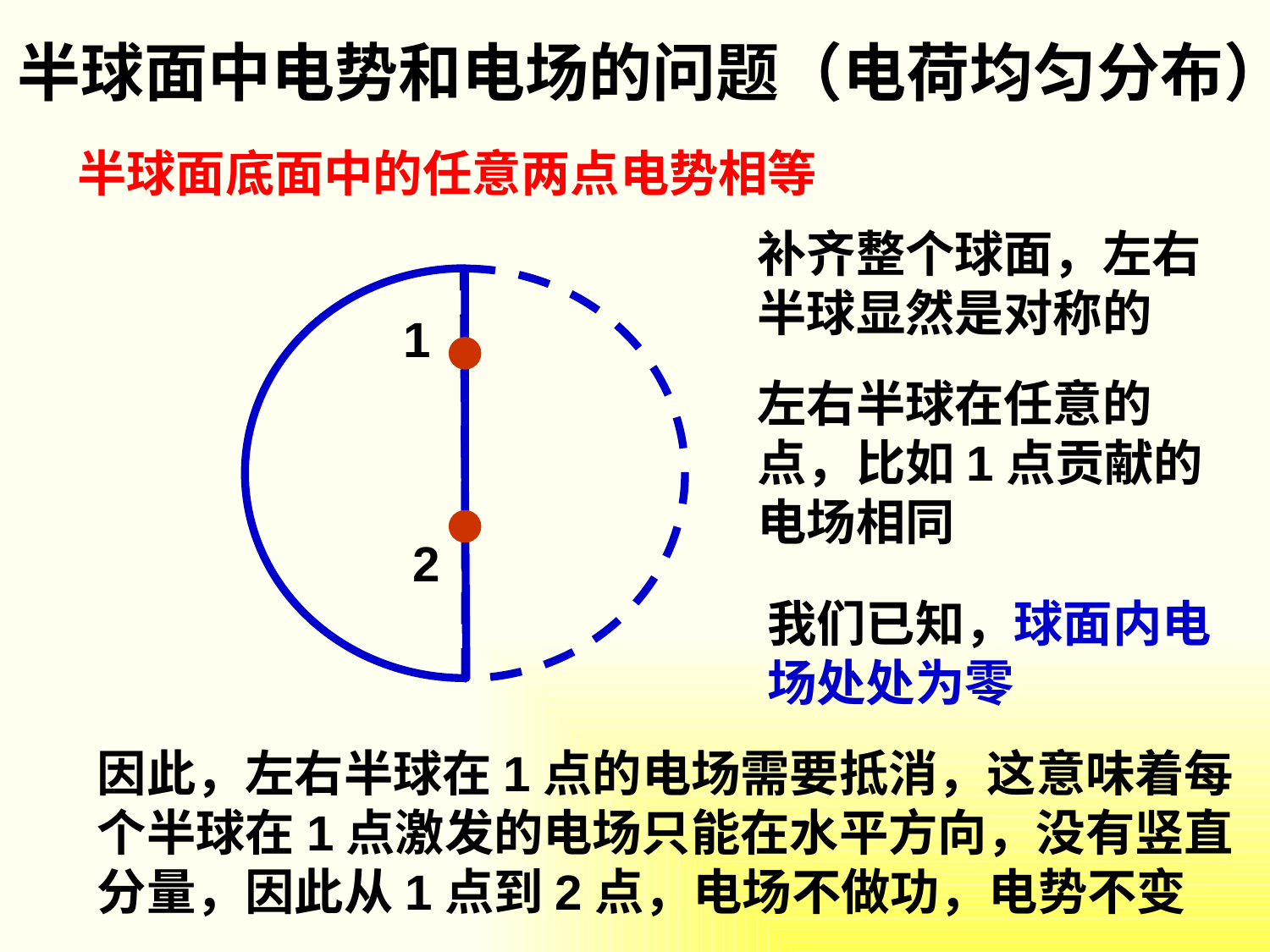

半球面中电势和电场的问题（电荷均匀分布）
半球面底面中的任意两点电势相等
补齐整个球面，左右半球显然是对称的

1

2

左右半球在任意的点，比如1点贡献的电场相同
我们已知，球面内电场处处为零
因此，左右半球在1点的电场需要抵消，这意味着每个半球在1点激发的电场只能在水平方向，没有竖直分量，因此从1点到2点，电场不做功，电势不变